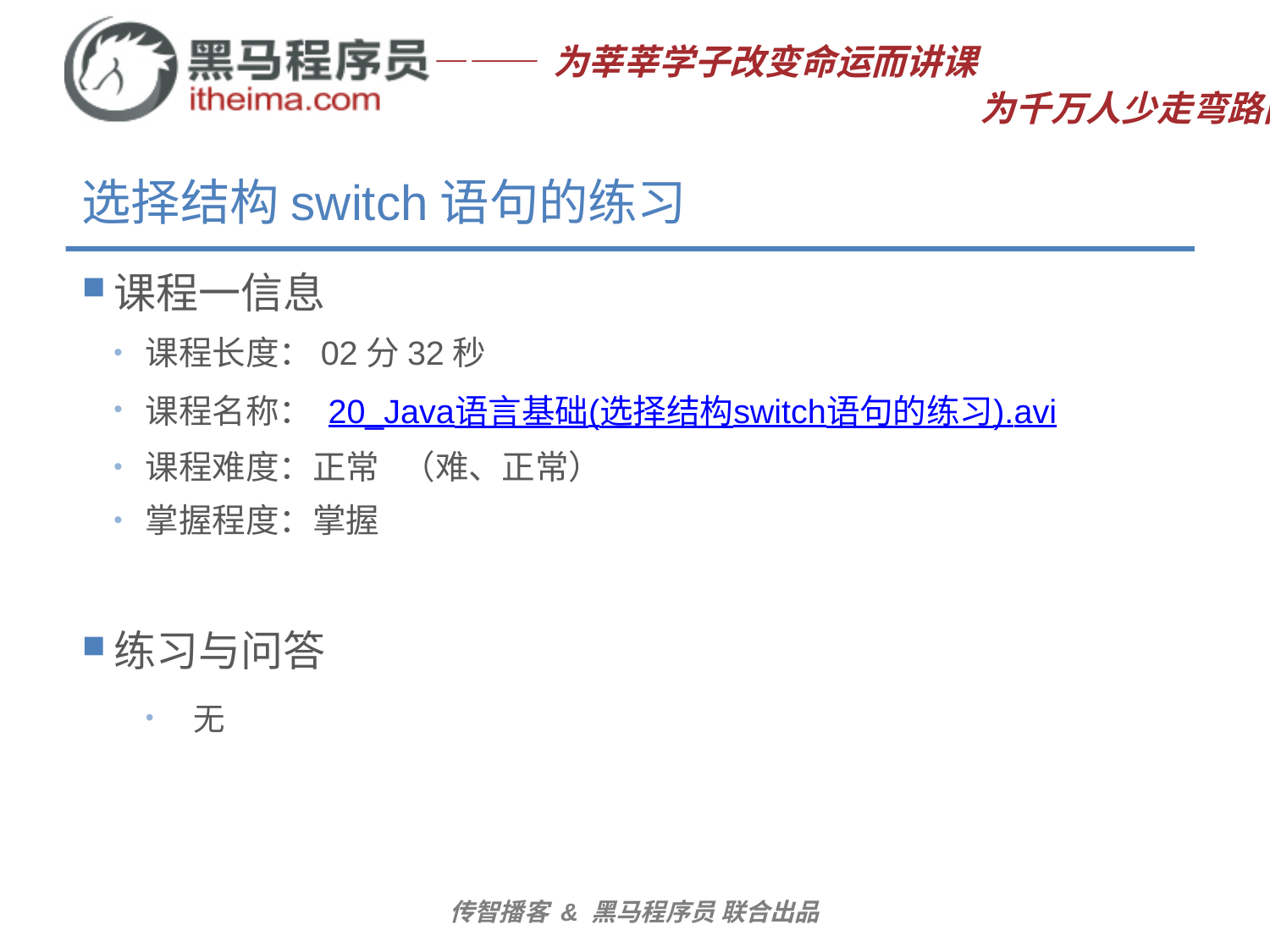

# 选择结构switch语句的练习
课程一信息
课程长度：02分32秒
课程名称： 20_Java语言基础(选择结构switch语句的练习).avi
课程难度：正常   （难、正常）
掌握程度：掌握

练习与问答
无